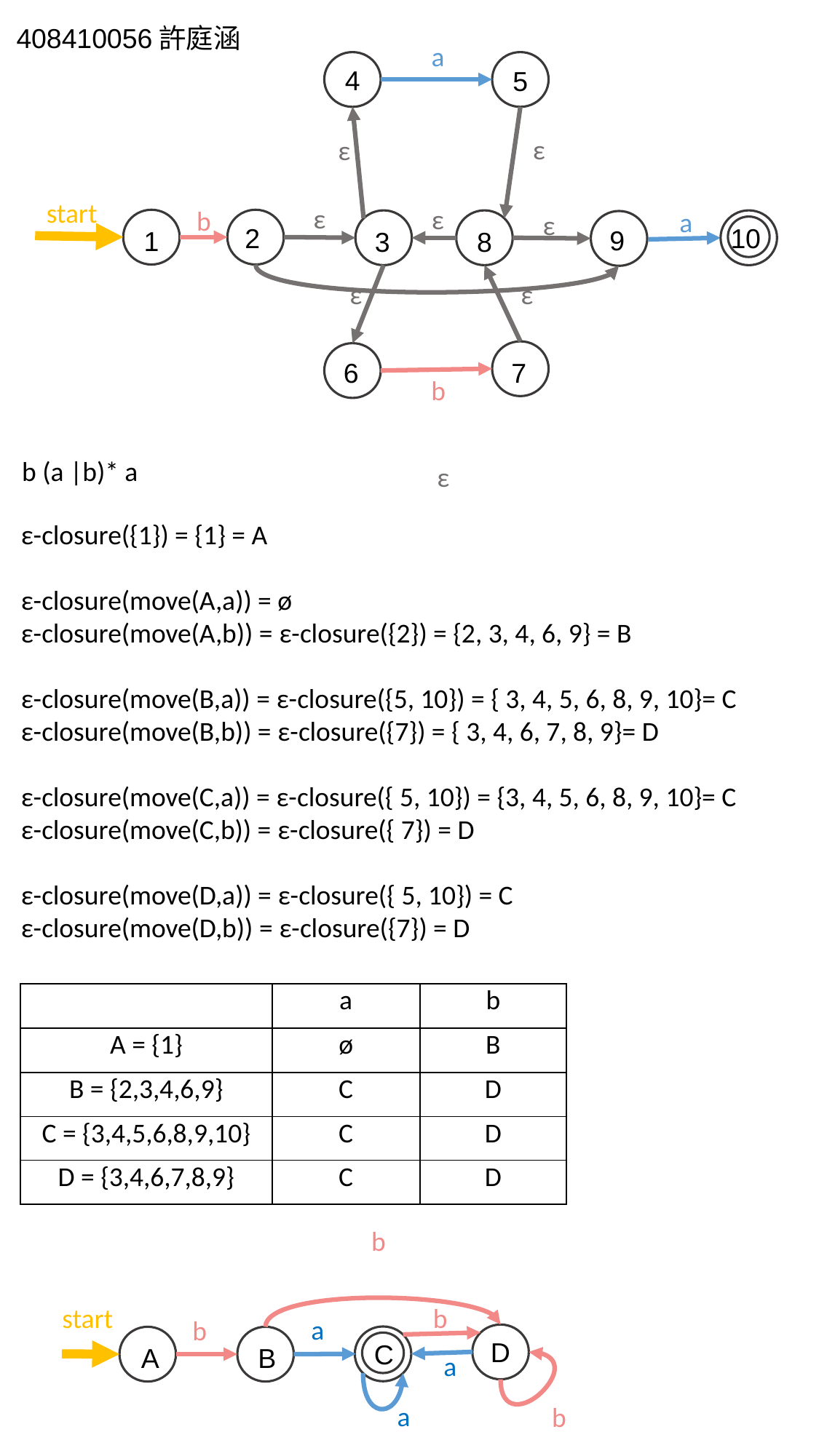

408410056許庭涵
a

4
5
ε
ε
start
ε
ε
b
a
ε

1

2

10

9
3
8
ε
ε

7

6
b
b (a |b)* a
ε
ε-closure({1}) = {1} = A
ε-closure(move(A,a)) = ø
ε-closure(move(A,b)) = ε-closure({2}) = {2, 3, 4, 6, 9} = B
ε-closure(move(B,a)) = ε-closure({5, 10}) = { 3, 4, 5, 6, 8, 9, 10}= C
ε-closure(move(B,b)) = ε-closure({7}) = { 3, 4, 6, 7, 8, 9}= D
ε-closure(move(C,a)) = ε-closure({ 5, 10}) = {3, 4, 5, 6, 8, 9, 10}= C
ε-closure(move(C,b)) = ε-closure({ 7}) = D

ε-closure(move(D,a)) = ε-closure({ 5, 10}) = C
ε-closure(move(D,b)) = ε-closure({7}) = D
|  | a | b |
| --- | --- | --- |
| A = {1} | ø | B |
| B = {2,3,4,6,9} | C | D |
| C = {3,4,5,6,8,9,10} | C | D |
| D = {3,4,6,7,8,9} | C | D |
b
start
b
a
b

D

 C

A

B
a
a
b